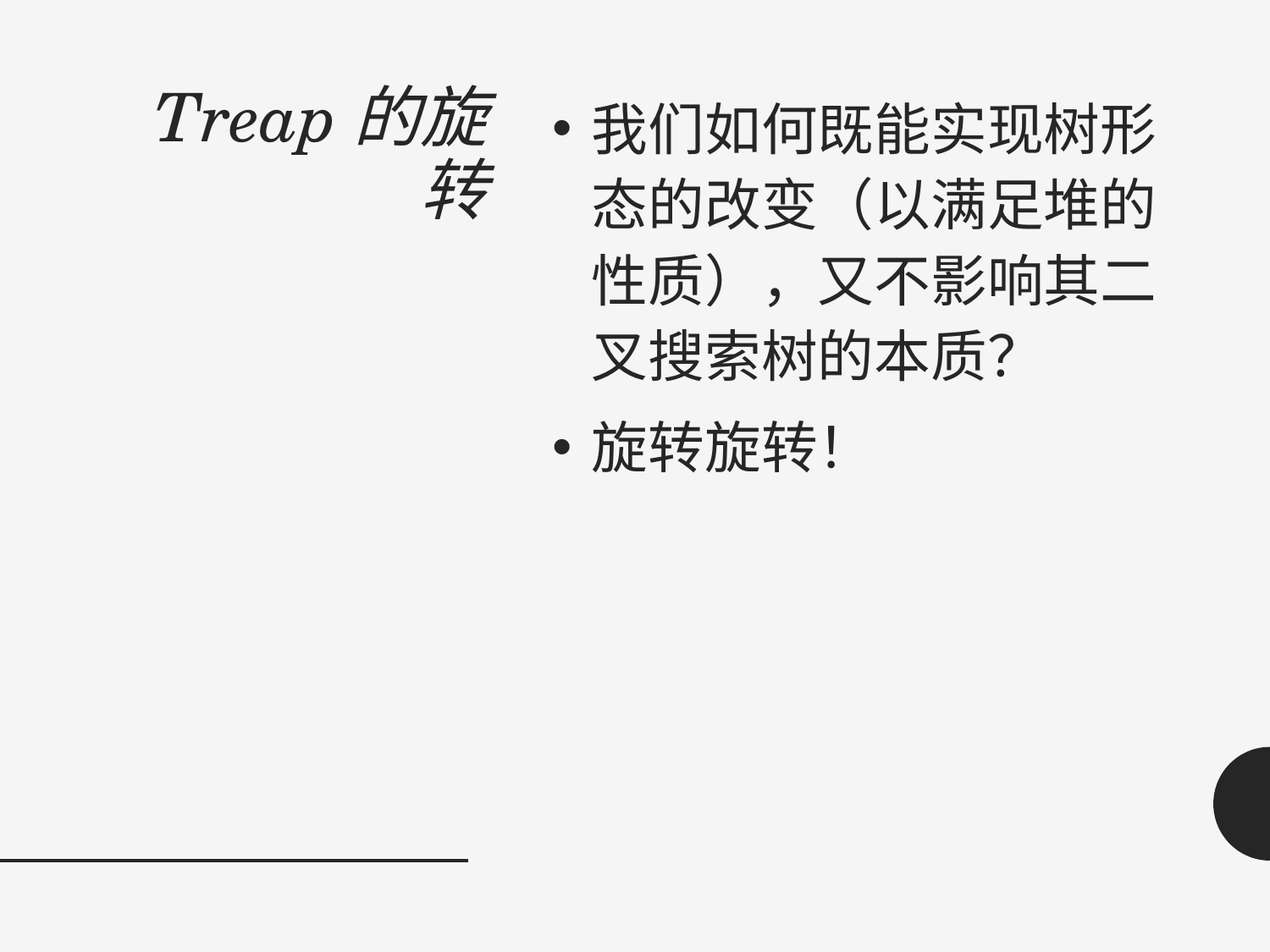

# Treap的旋转
我们如何既能实现树形态的改变（以满足堆的性质），又不影响其二叉搜索树的本质？
旋转旋转！